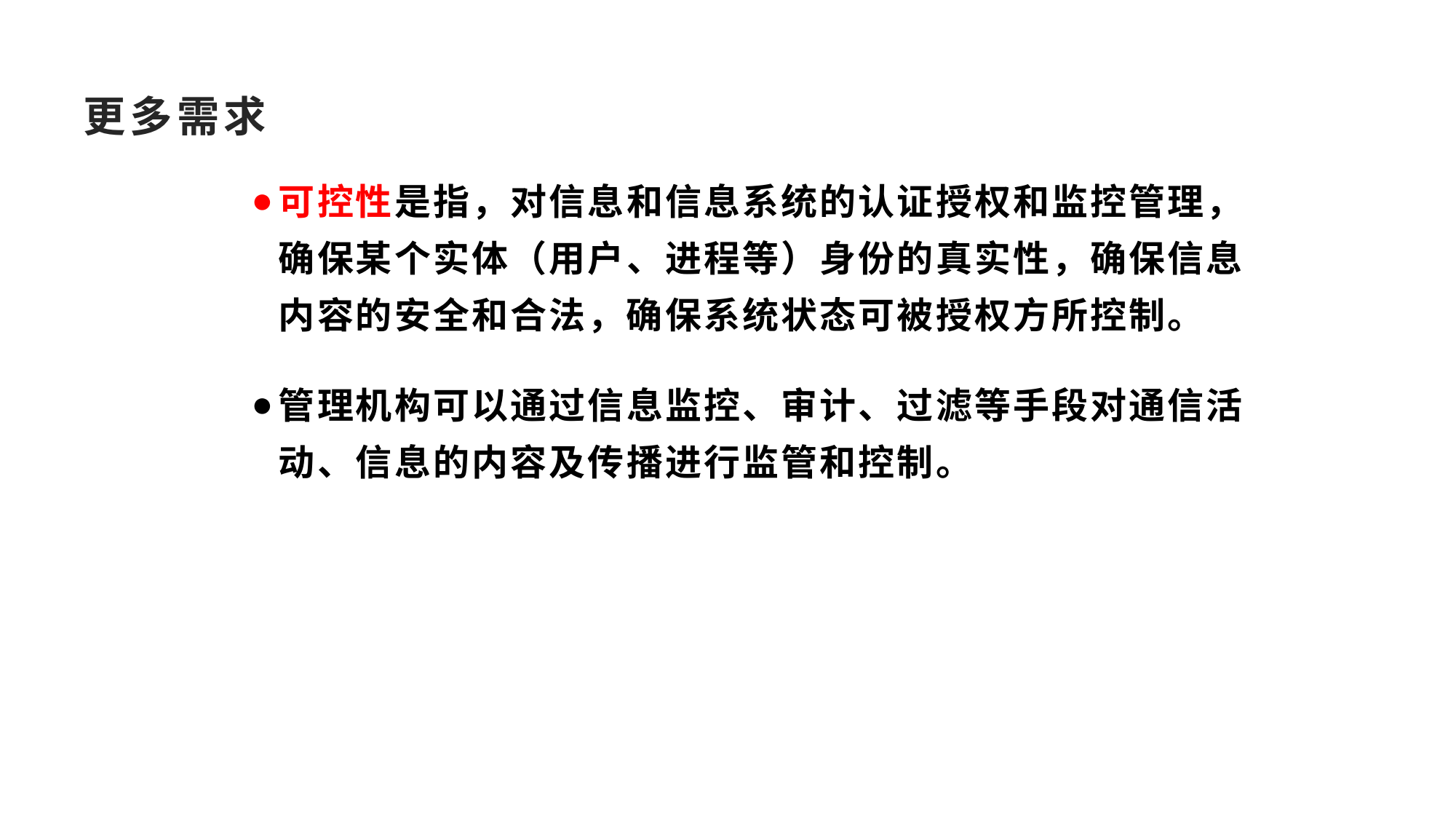

# 更多需求
可控性是指，对信息和信息系统的认证授权和监控管理，确保某个实体（用户、进程等）身份的真实性，确保信息内容的安全和合法，确保系统状态可被授权方所控制。
管理机构可以通过信息监控、审计、过滤等手段对通信活动、信息的内容及传播进行监管和控制。